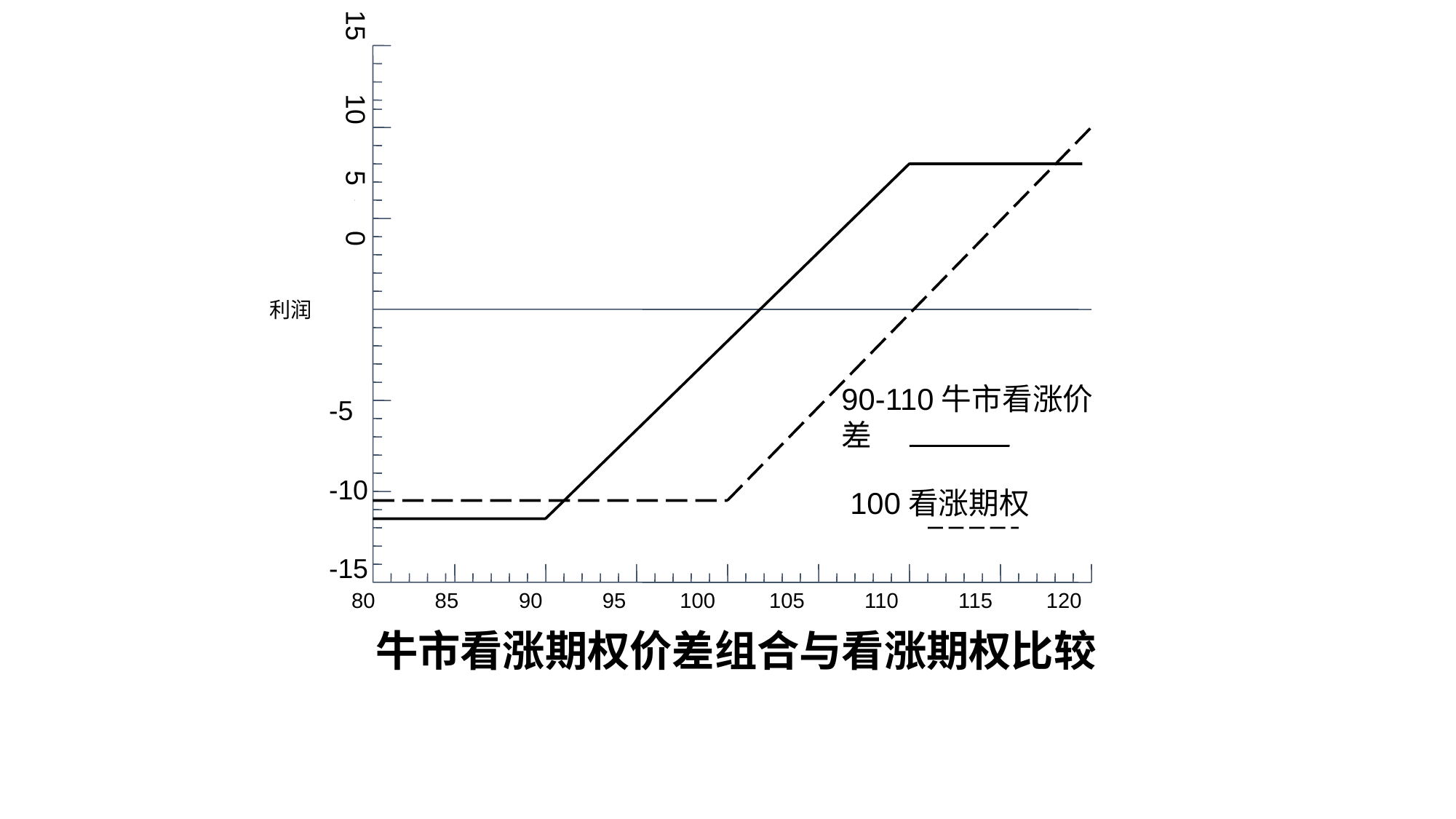

15       10      5      0

利润

-5
-10
-15

90-110牛市看涨价差

100看涨期权

80          85          90          95         100         105          110          115         120

牛市看涨期权价差组合与看涨期权比较